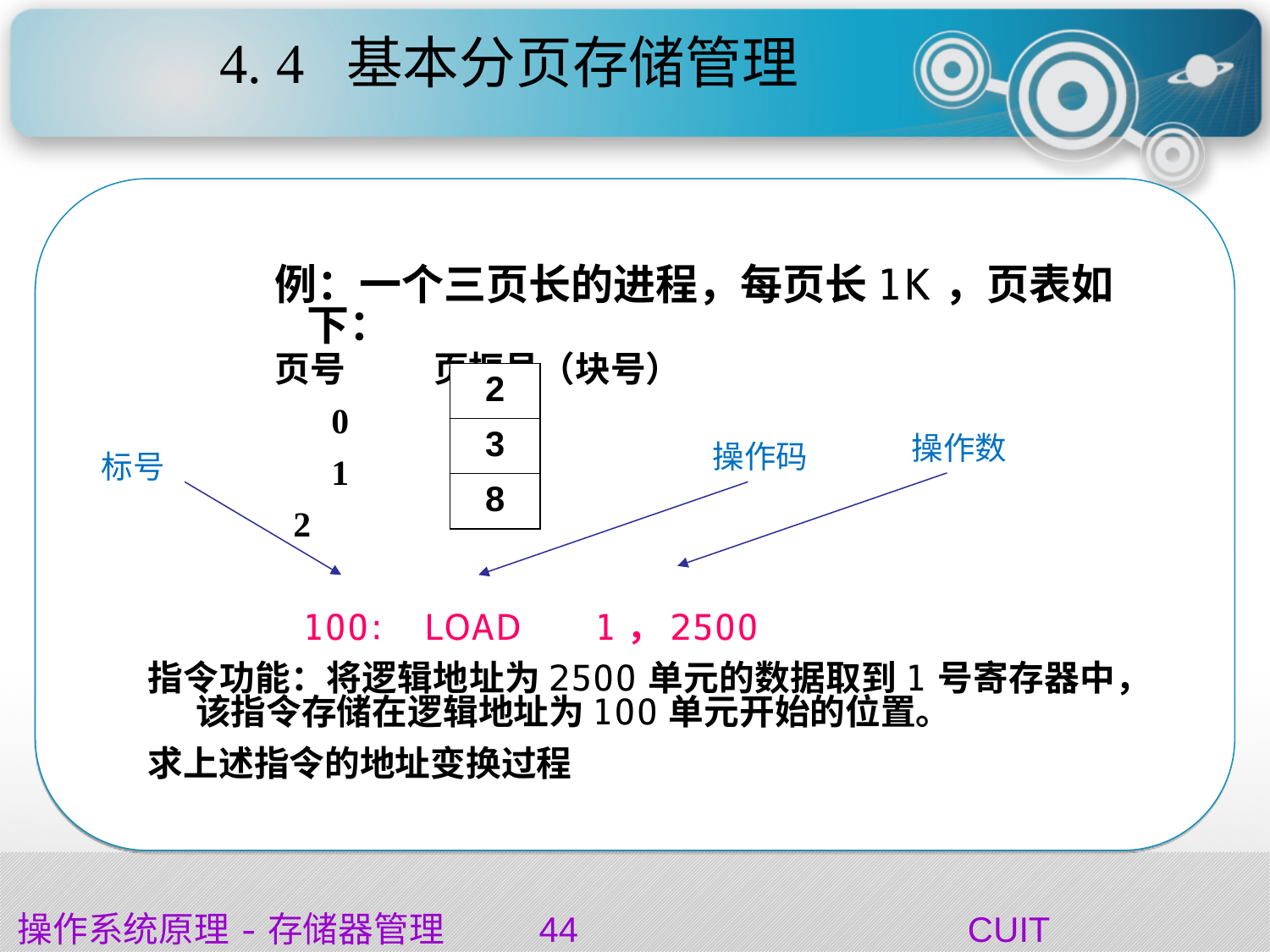

# 4. 4	基本分页存储管理
例：一个三页长的进程，每页长1K，页表如下：
页号	页框号（块号）
              	 0
              	 1
     	           2

               100:    LOAD       1，2500
指令功能：将逻辑地址为2500单元的数据取到1号寄存器中，该指令存储在逻辑地址为100单元开始的位置。
求上述指令的地址变换过程
| 2 |
| --- |
| 3 |
| 8 |
操作数
操作码
标号